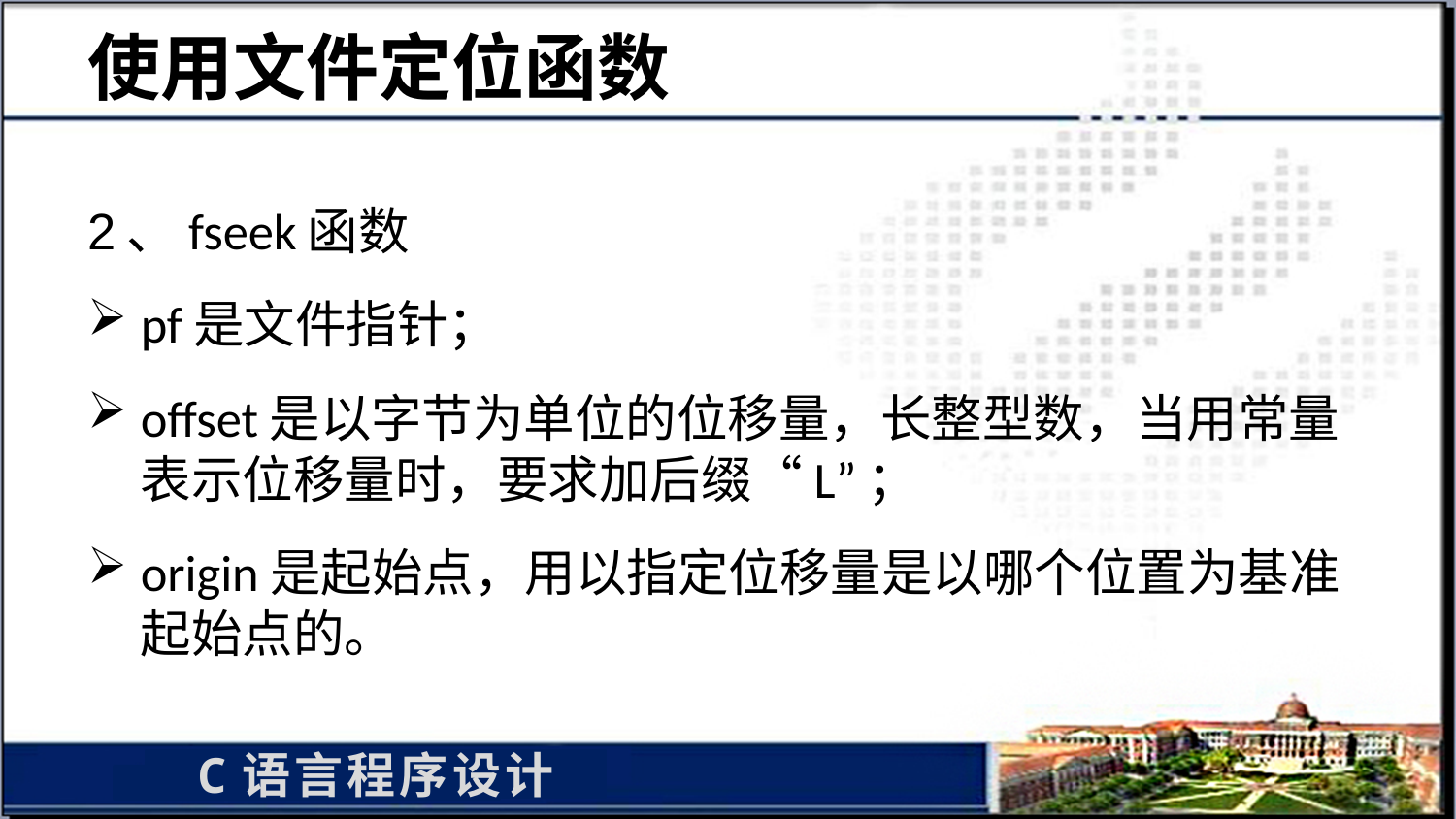

# 使用文件定位函数
2、fseek函数
pf是文件指针；
offset是以字节为单位的位移量，长整型数，当用常量表示位移量时，要求加后缀“L”；
origin是起始点，用以指定位移量是以哪个位置为基准起始点的。